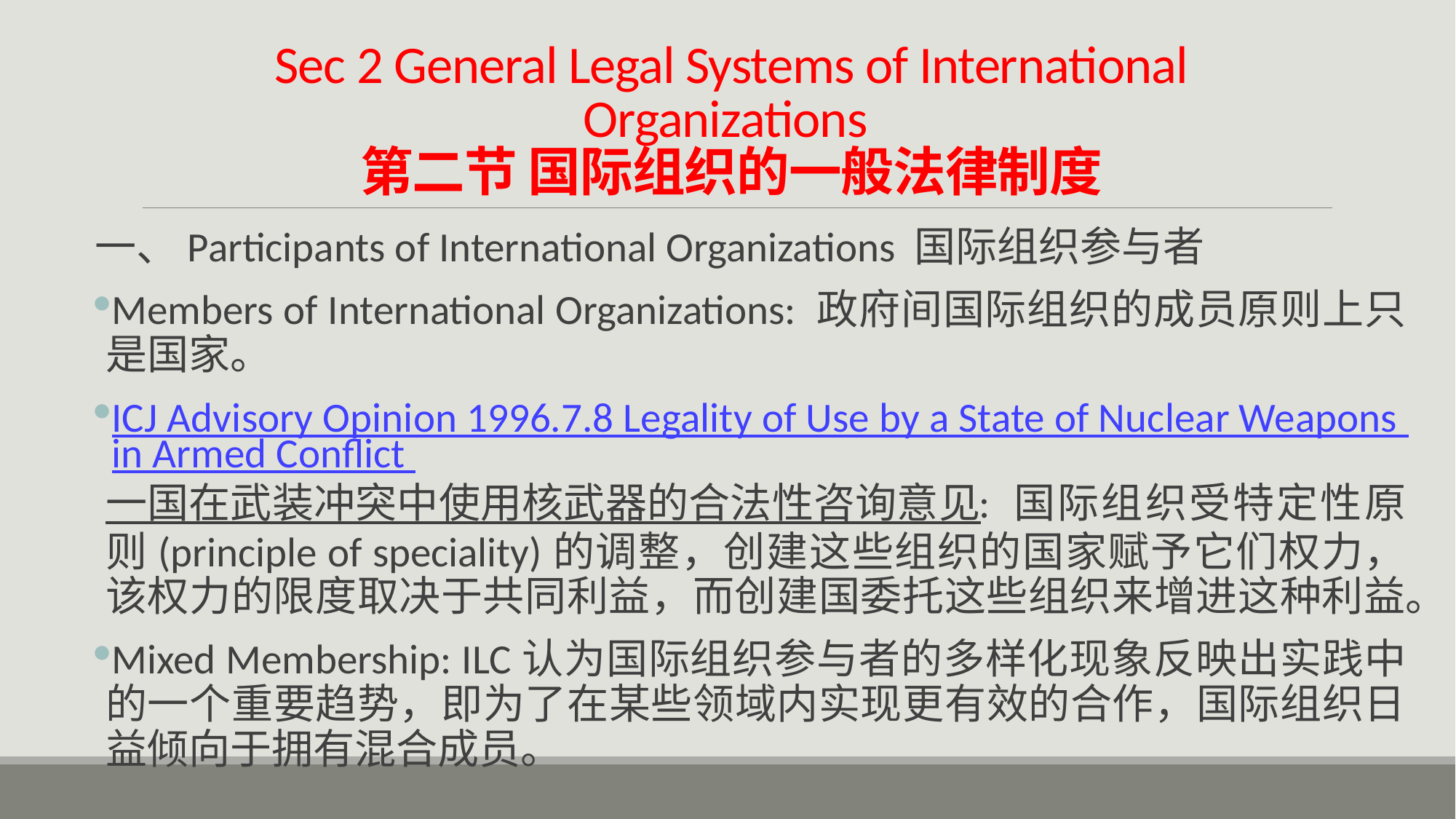

# Sec 2 General Legal Systems of International Organizations 第二节 国际组织的一般法律制度
一、Participants of International Organizations 国际组织参与者
Members of International Organizations: 政府间国际组织的成员原则上只是国家。
ICJ Advisory Opinion 1996.7.8 Legality of Use by a State of Nuclear Weapons in Armed Conflict 一国在武装冲突中使用核武器的合法性咨询意见: 国际组织受特定性原则(principle of speciality)的调整，创建这些组织的国家赋予它们权力，该权力的限度取决于共同利益，而创建国委托这些组织来增进这种利益。
Mixed Membership: ILC认为国际组织参与者的多样化现象反映出实践中的一个重要趋势，即为了在某些领域内实现更有效的合作，国际组织日益倾向于拥有混合成员。